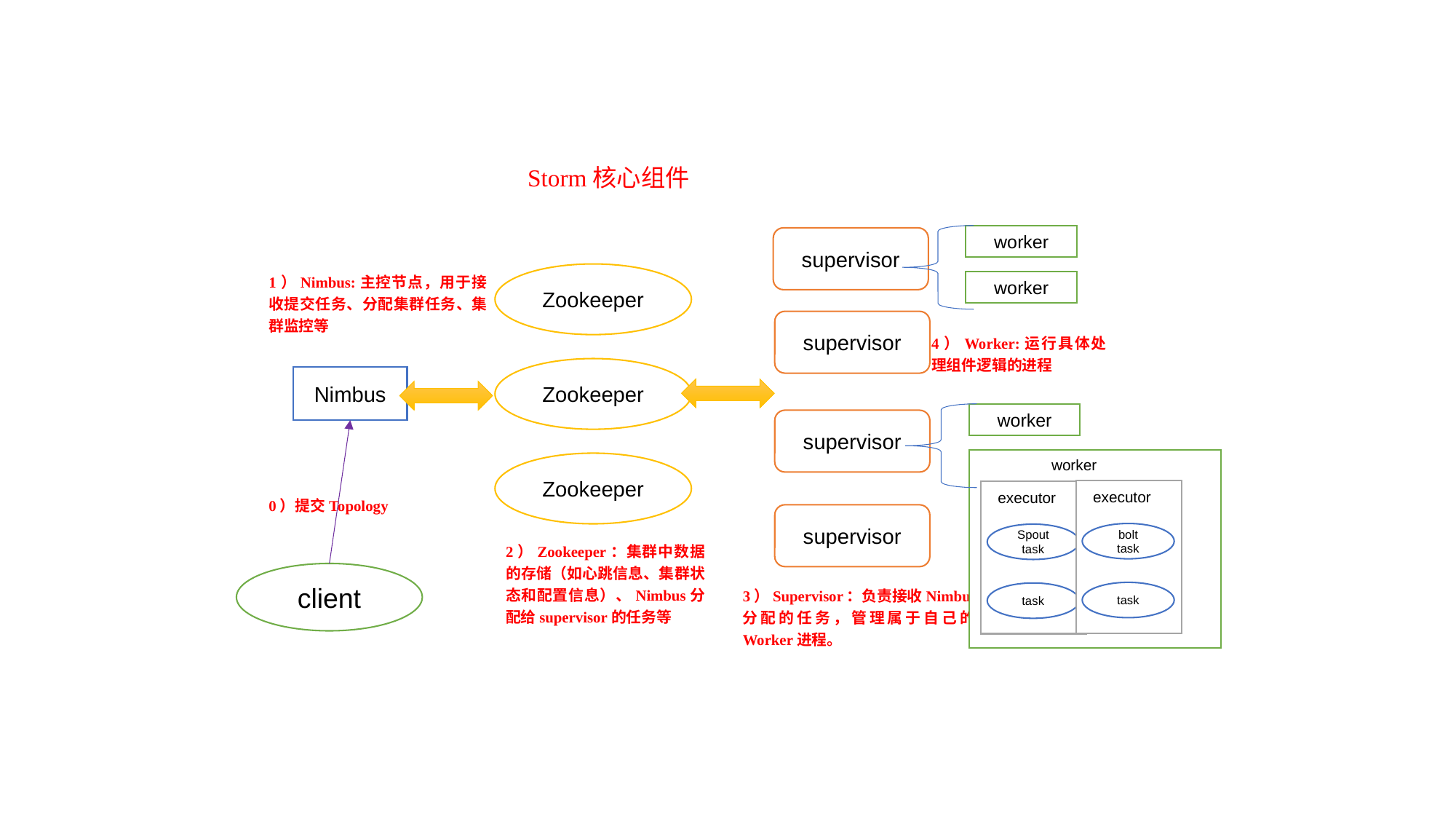

Storm核心组件

worker
supervisor
1）Nimbus:主控节点，用于接收提交任务、分配集群任务、集群监控等
Zookeeper
worker
supervisor
4）Worker:运行具体处理组件逻辑的进程
Zookeeper
Nimbus

worker
supervisor
worker

Zookeeper

executor
executor
0）提交Topology
supervisor
bolt
task
Spout
task
2）Zookeeper：集群中数据的存储（如心跳信息、集群状态和配置信息）、Nimbus分配给supervisor的任务等
client
3）Supervisor：负责接收Nimbus分配的任务，管理属于自己的Worker进程。
task
task